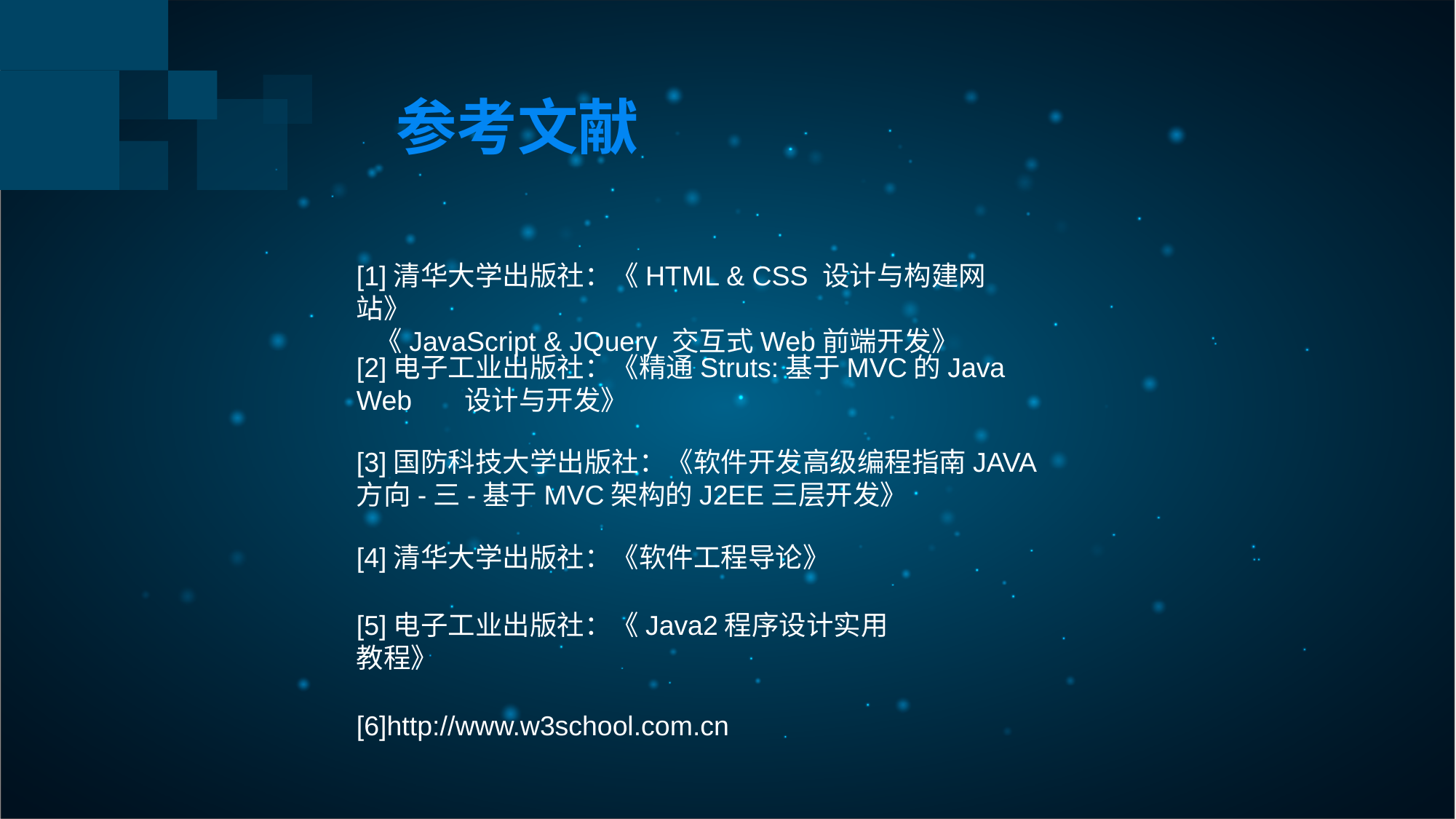

参考文献

[1]清华大学出版社：《HTML & CSS 设计与构建网站》
  《JavaScript & JQuery 交互式Web前端开发》
[2]电子工业出版社：《精通Struts:基于MVC的Java Web      设计与开发》

[3]国防科技大学出版社：《软件开发高级编程指南JAVA方向-三-基于MVC架构的J2EE三层开发》

[4]清华大学出版社：《软件工程导论》
[5]电子工业出版社：《Java2程序设计实用教程》
[6]http://www.w3school.com.cn